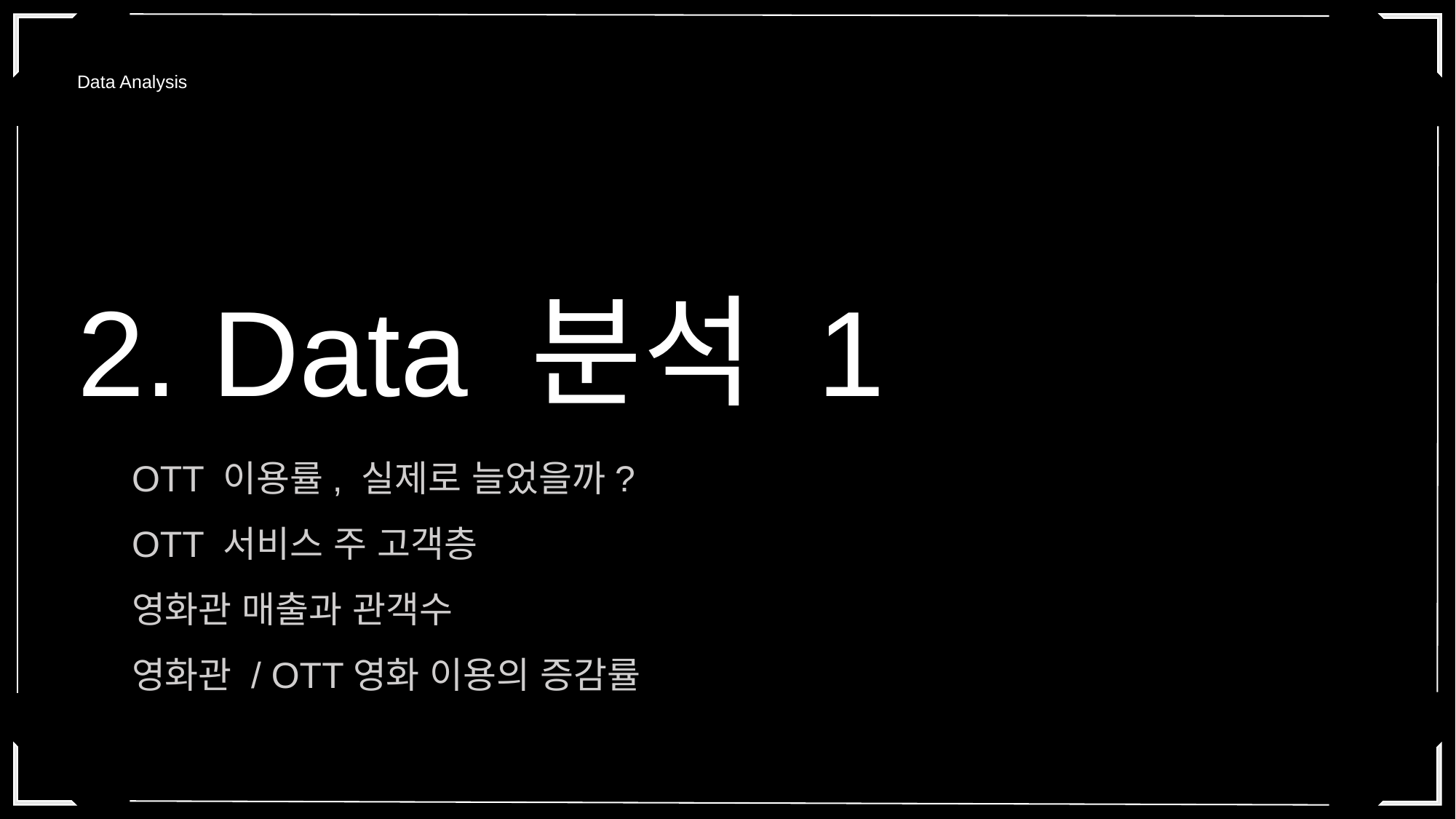

Data Analysis
2. Data 분석 1
OTT 이용률, 실제로 늘었을까?
OTT 서비스 주 고객층
영화관 매출과 관객수
영화관 / OTT영화 이용의 증감률